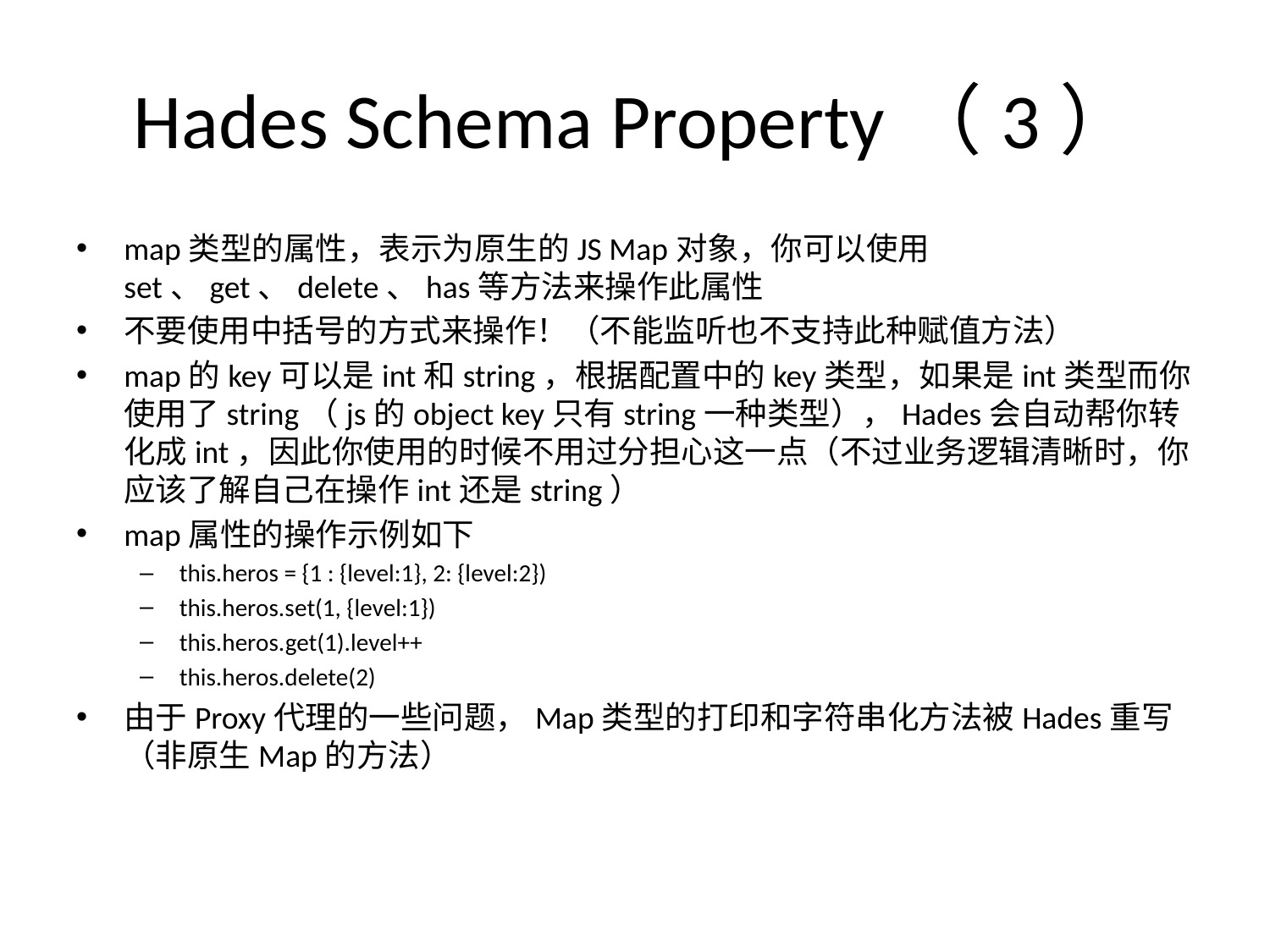

# Hades Schema Property（3）
map类型的属性，表示为原生的JS Map对象，你可以使用set、get、delete、has等方法来操作此属性
不要使用中括号的方式来操作！（不能监听也不支持此种赋值方法）
map的key可以是int和string，根据配置中的key类型，如果是int类型而你使用了string（js的object key只有string一种类型），Hades会自动帮你转化成int，因此你使用的时候不用过分担心这一点（不过业务逻辑清晰时，你应该了解自己在操作int还是string）
map属性的操作示例如下
this.heros = {1 : {level:1}, 2: {level:2})
this.heros.set(1, {level:1})
this.heros.get(1).level++
this.heros.delete(2)
由于Proxy代理的一些问题，Map类型的打印和字符串化方法被Hades重写（非原生Map的方法）